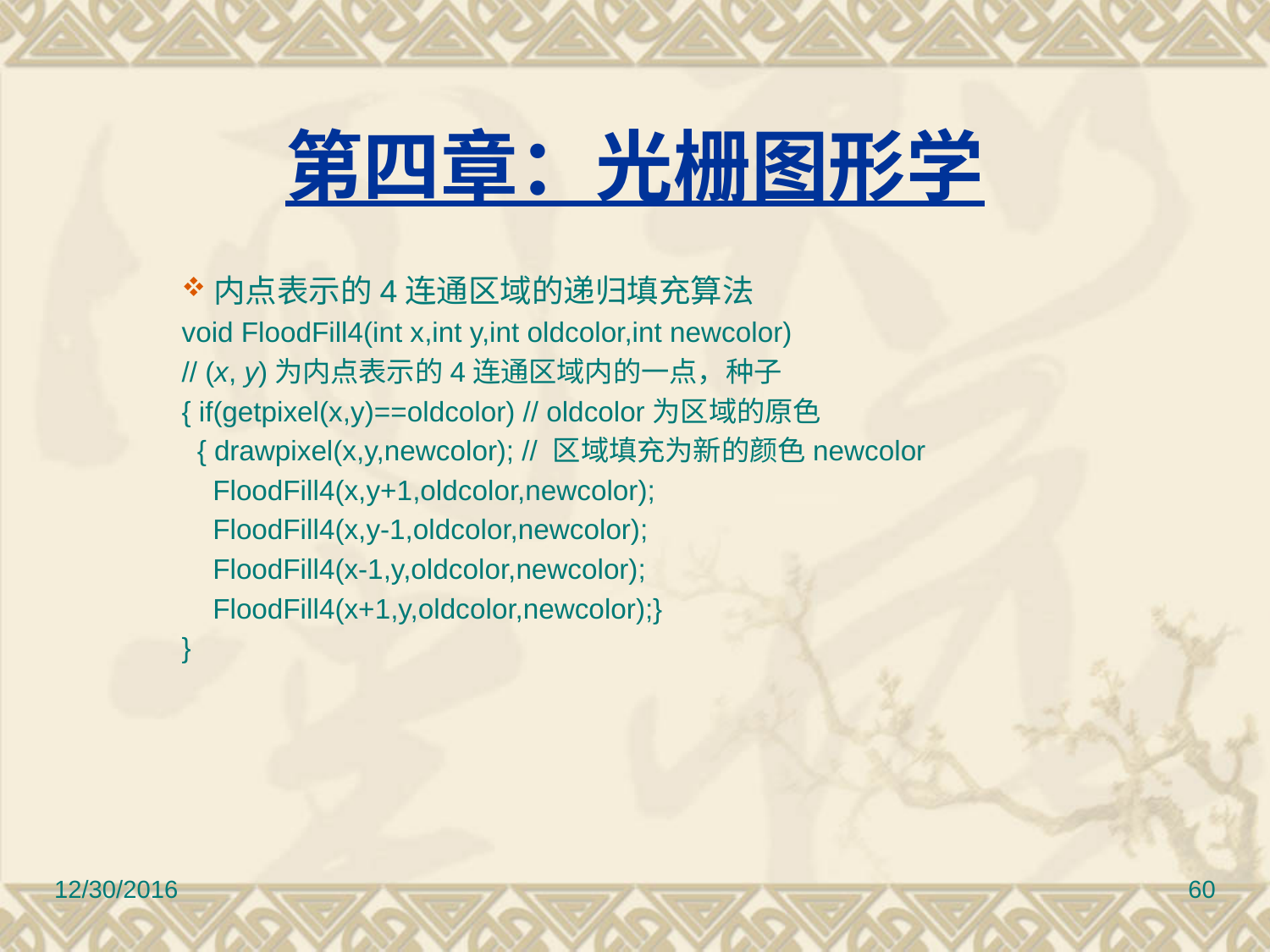

第四章：光栅图形学
内点表示的4连通区域的递归填充算法
	void FloodFill4(int x,int y,int oldcolor,int newcolor)
	// (x, y)为内点表示的4连通区域内的一点，种子
	{ if(getpixel(x,y)==oldcolor) // oldcolor为区域的原色
	  { drawpixel(x,y,newcolor); // 区域填充为新的颜色newcolor
	    FloodFill4(x,y+1,oldcolor,newcolor);
	    FloodFill4(x,y-1,oldcolor,newcolor);
	    FloodFill4(x-1,y,oldcolor,newcolor);
	    FloodFill4(x+1,y,oldcolor,newcolor);}
	}
12/30/2016
60